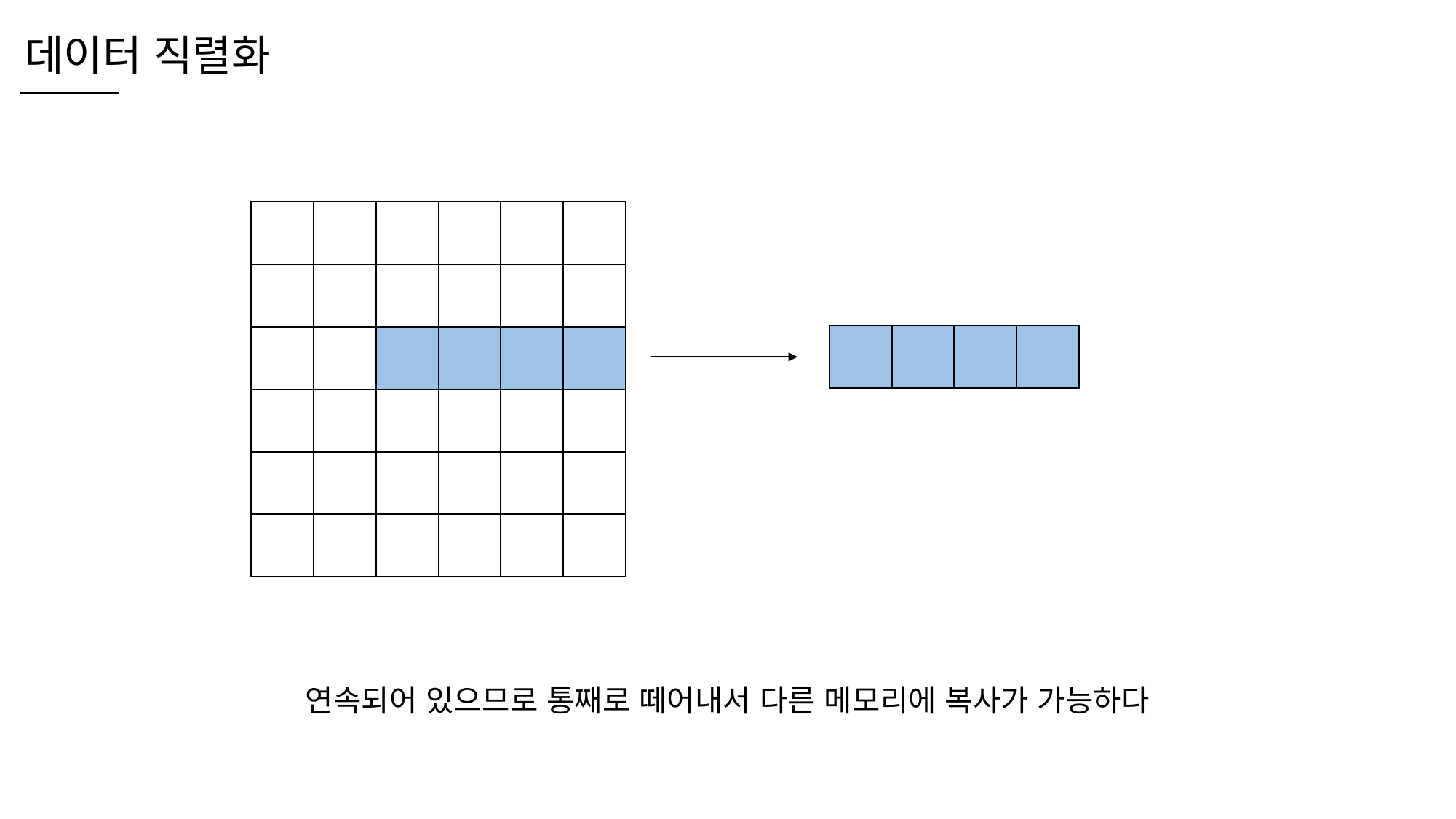

데이터 직렬화

연속되어 있으므로 통째로 떼어내서 다른 메모리에 복사가 가능하다